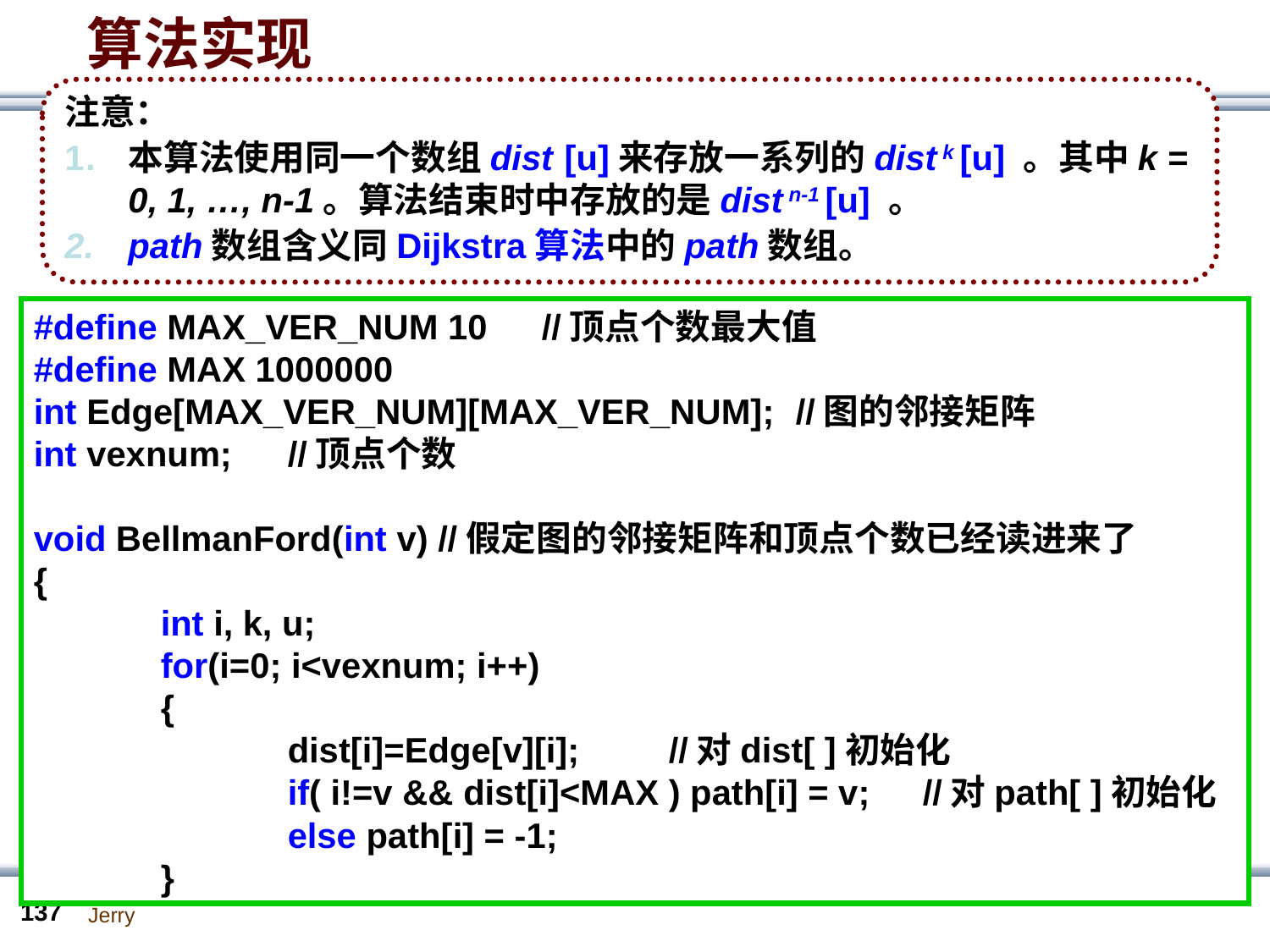

# 算法实现
注意：
本算法使用同一个数组dist  [u]来存放一系列的dist k [u] 。其中k = 0, 1, …, n-1。算法结束时中存放的是dist n-1 [u] 。
path数组含义同Dijkstra算法中的path数组。
#define MAX_VER_NUM 10	//顶点个数最大值
#define MAX 1000000
int Edge[MAX_VER_NUM][MAX_VER_NUM];	//图的邻接矩阵
int vexnum;	//顶点个数

void BellmanFord(int v) //假定图的邻接矩阵和顶点个数已经读进来了
{
	int i, k, u;
	for(i=0; i<vexnum; i++)
	{
		dist[i]=Edge[v][i];	//对dist[ ]初始化
		if( i!=v && dist[i]<MAX ) path[i] = v;	//对path[ ]初始化
		else path[i] = -1;
	}